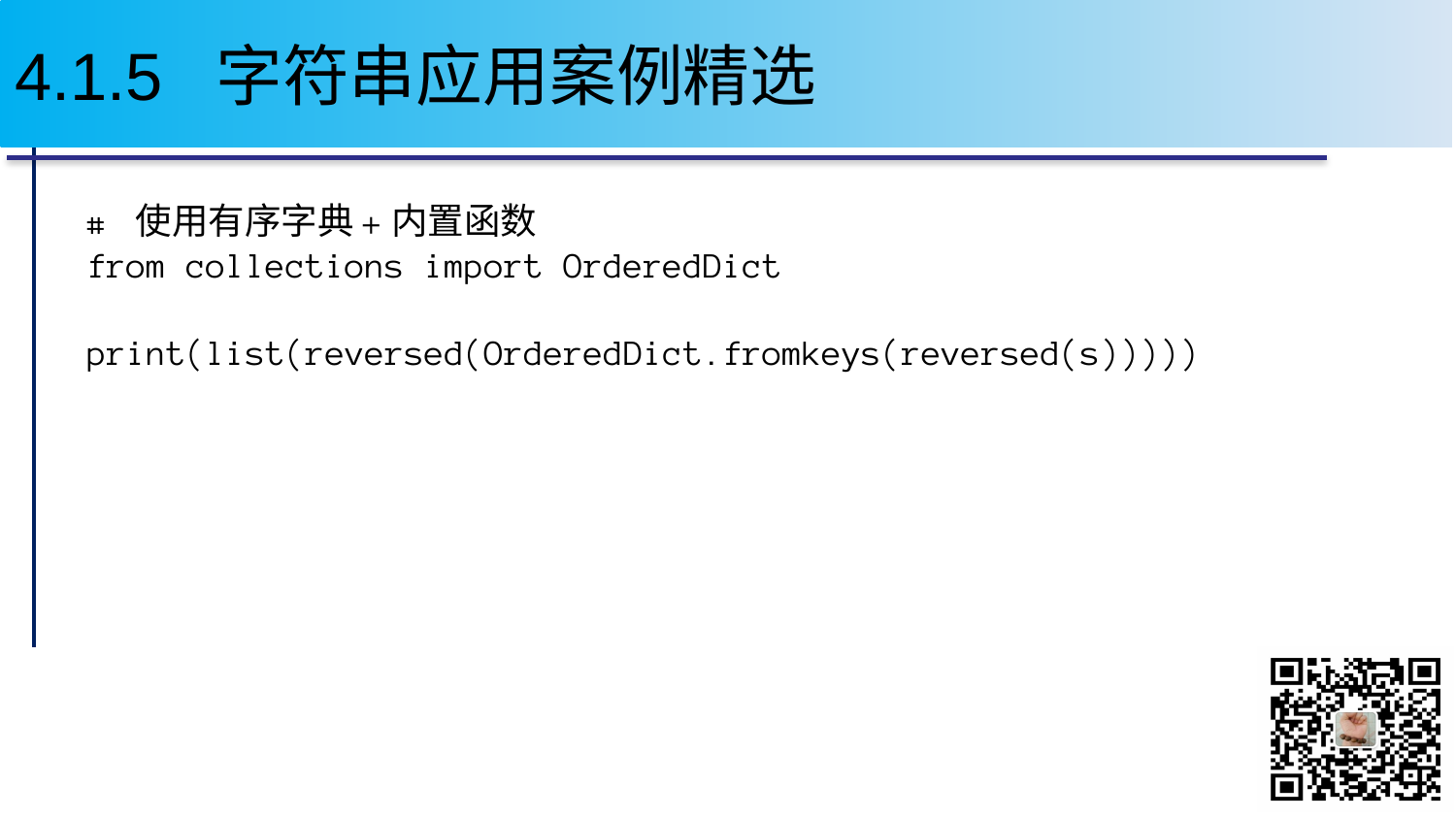

# 4.1.5  字符串应用案例精选
# 使用有序字典+内置函数
from collections import OrderedDict

print(list(reversed(OrderedDict.fromkeys(reversed(s)))))